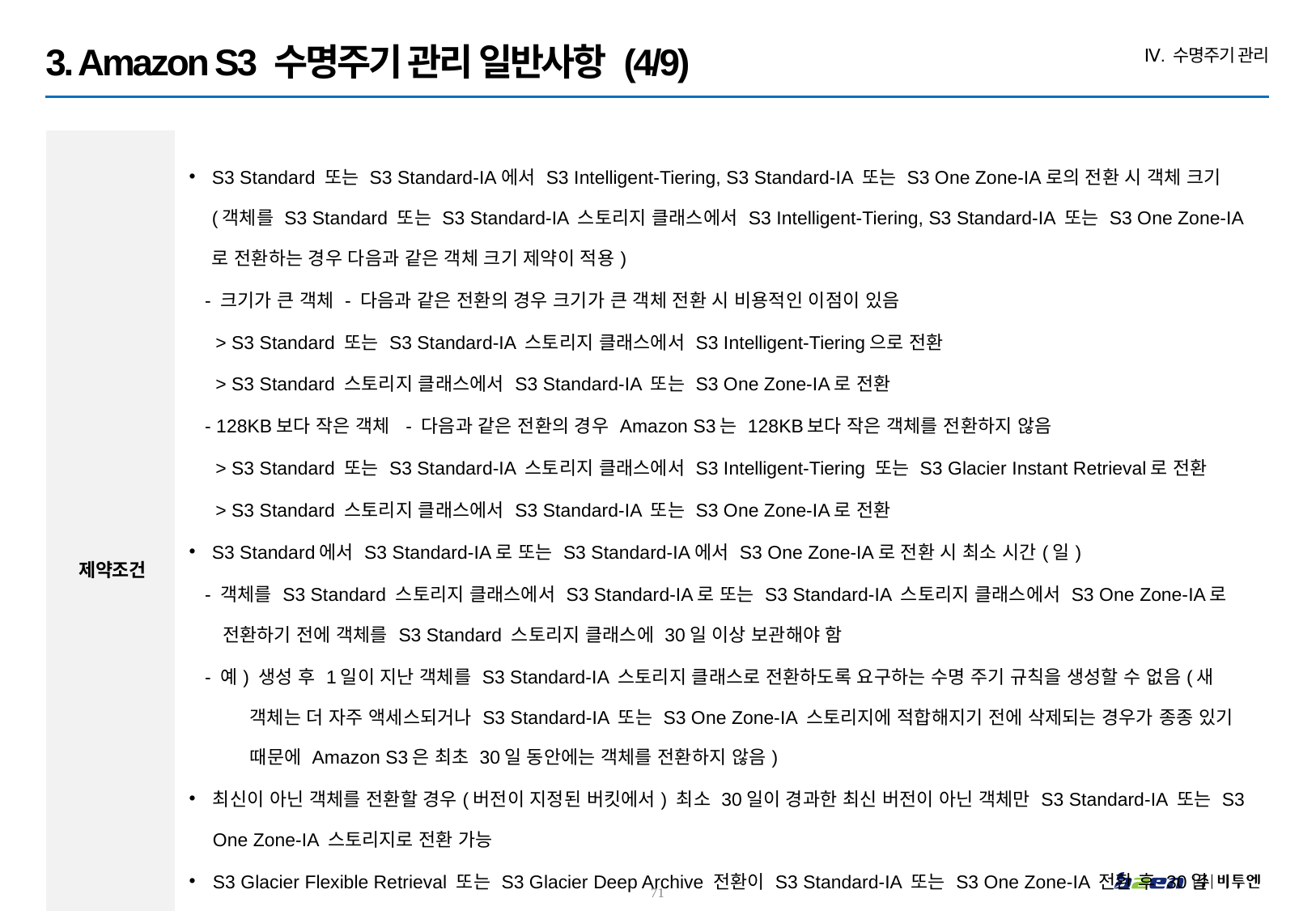

3. Amazon S3 수명주기 관리 일반사항 (4/9)
Ⅳ. 수명주기 관리
| 제약조건 | S3 Standard 또는 S3 Standard-IA에서 S3 Intelligent-Tiering, S3 Standard-IA 또는 S3 One Zone-IA로의 전환 시 객체 크기 (객체를 S3 Standard 또는 S3 Standard-IA 스토리지 클래스에서 S3 Intelligent-Tiering, S3 Standard-IA 또는 S3 One Zone-IA로 전환하는 경우 다음과 같은 객체 크기 제약이 적용) - 크기가 큰 객체 - 다음과 같은 전환의 경우 크기가 큰 객체 전환 시 비용적인 이점이 있음 > S3 Standard 또는 S3 Standard-IA 스토리지 클래스에서 S3 Intelligent-Tiering으로 전환 > S3 Standard 스토리지 클래스에서 S3 Standard-IA 또는 S3 One Zone-IA로 전환 - 128KB보다 작은 객체 - 다음과 같은 전환의 경우 Amazon S3는 128KB보다 작은 객체를 전환하지 않음 > S3 Standard 또는 S3 Standard-IA 스토리지 클래스에서 S3 Intelligent-Tiering 또는 S3 Glacier Instant Retrieval로 전환 > S3 Standard 스토리지 클래스에서 S3 Standard-IA 또는 S3 One Zone-IA로 전환 S3 Standard에서 S3 Standard-IA로 또는 S3 Standard-IA에서 S3 One Zone-IA로 전환 시 최소 시간(일) - 객체를 S3 Standard 스토리지 클래스에서 S3 Standard-IA로 또는 S3 Standard-IA 스토리지 클래스에서 S3 One Zone-IA로 전환하기 전에 객체를 S3 Standard 스토리지 클래스에 30일 이상 보관해야 함 - 예) 생성 후 1일이 지난 객체를 S3 Standard-IA 스토리지 클래스로 전환하도록 요구하는 수명 주기 규칙을 생성할 수 없음(새 객체는 더 자주 액세스되거나 S3 Standard-IA 또는 S3 One Zone-IA 스토리지에 적합해지기 전에 삭제되는 경우가 종종 있기 때문에 Amazon S3은 최초 30일 동안에는 객체를 전환하지 않음) 최신이 아닌 객체를 전환할 경우(버전이 지정된 버킷에서) 최소 30일이 경과한 최신 버전이 아닌 객체만 S3 Standard-IA 또는 S3 One Zone-IA 스토리지로 전환 가능 S3 Glacier Flexible Retrieval 또는 S3 Glacier Deep Archive 전환이 S3 Standard-IA 또는 S3 One Zone-IA 전환 후 30일 이내에 발생한 경우 S3 Standard-IA 또는 S3 One Zone-IA 전환과 S3 Glacier Flexible Retrieval 또는 S3 Glacier Deep Archive 전환 모두에 대해 단일 수명 주기 규칙을 지정할 수 없음 |
| --- | --- |
71